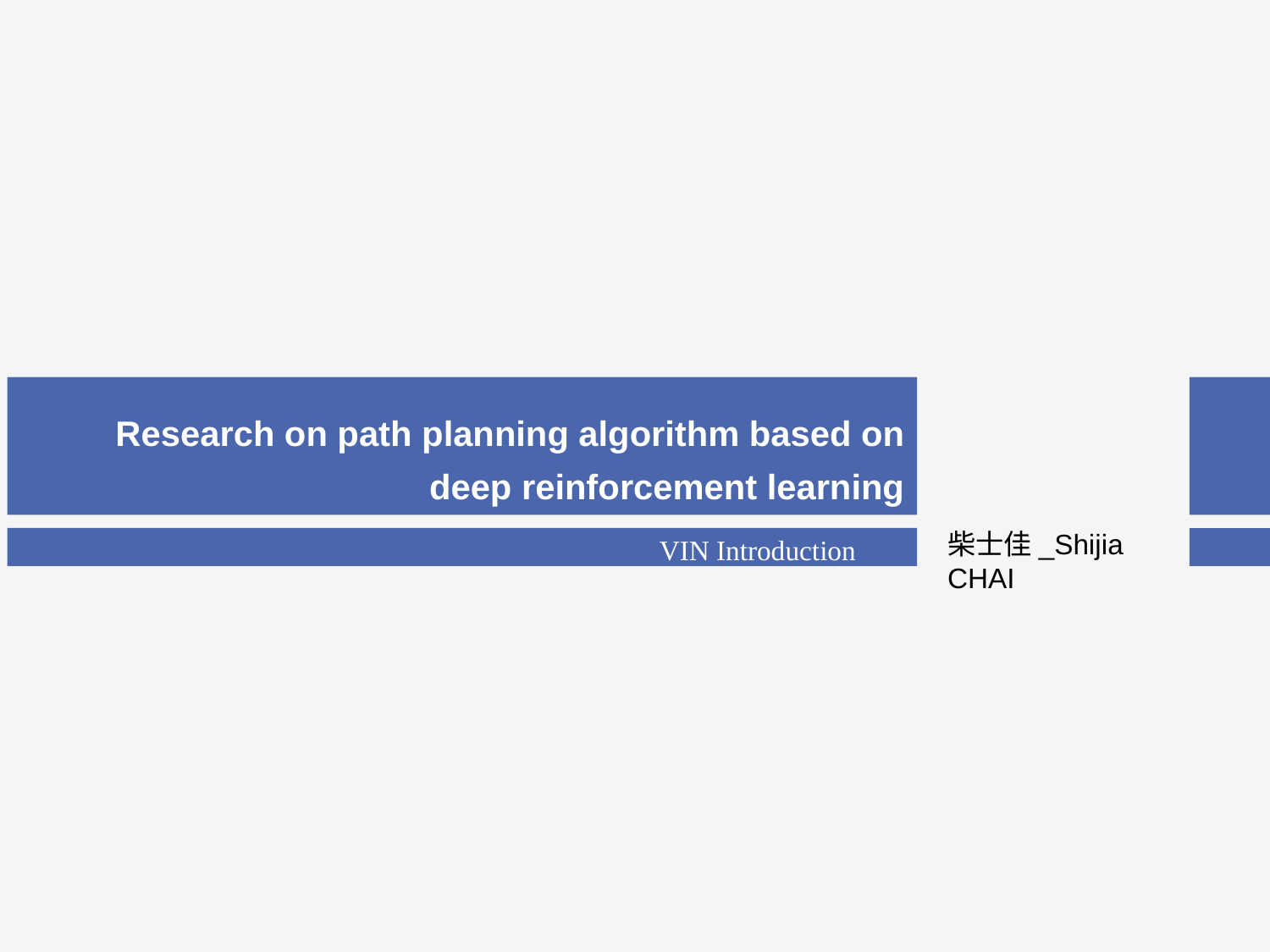

Research on path planning algorithm based on deep reinforcement learning

VIN Introduction

柴士佳_Shijia CHAI